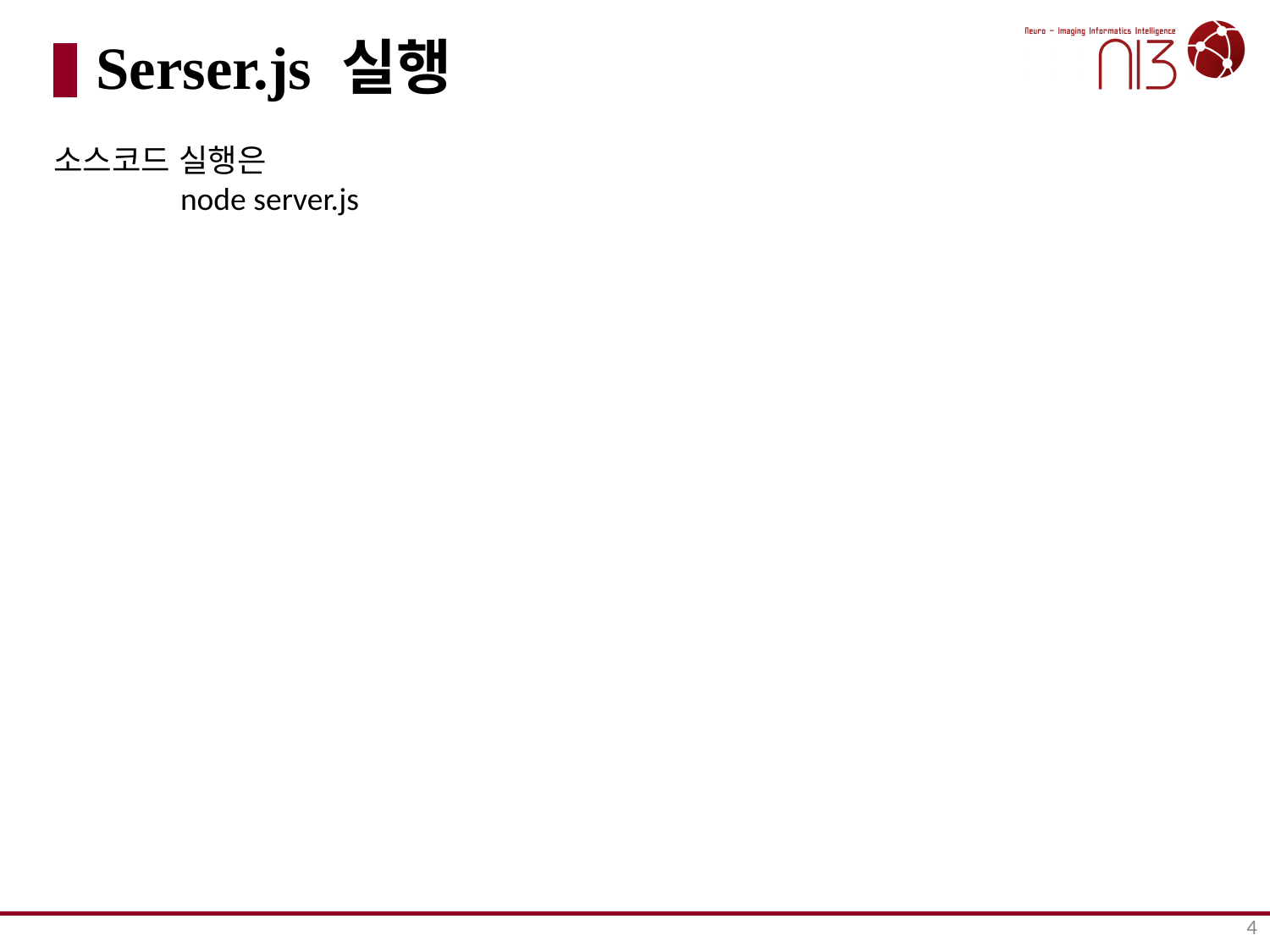

# Serser.js 실행
소스코드 실행은
	node server.js

4